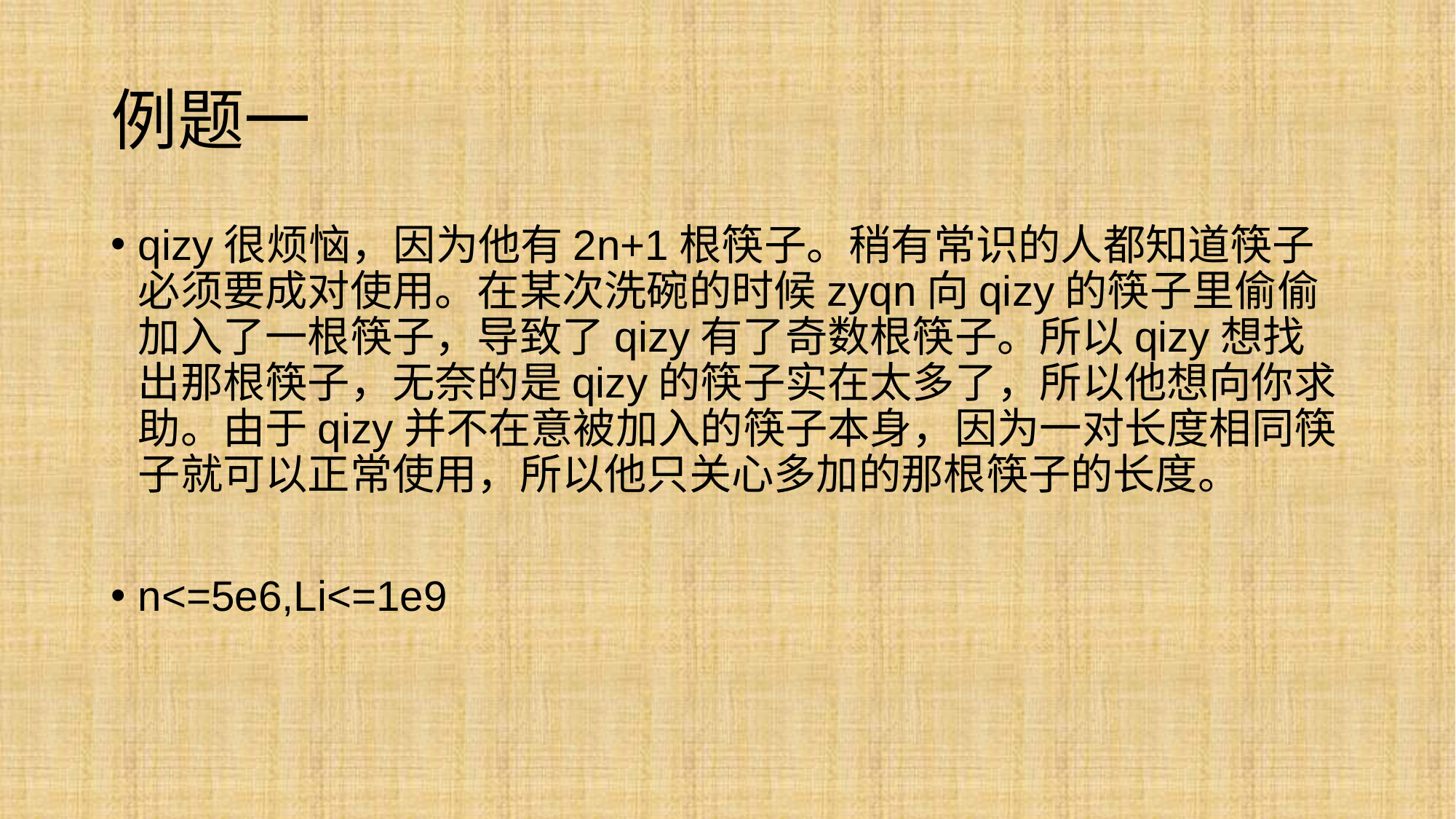

# 例题一
qizy很烦恼，因为他有2n+1根筷子。稍有常识的人都知道筷子必须要成对使用。在某次洗碗的时候zyqn向qizy的筷子里偷偷加入了一根筷子，导致了qizy有了奇数根筷子。所以qizy想找出那根筷子，无奈的是qizy的筷子实在太多了，所以他想向你求助。由于qizy并不在意被加入的筷子本身，因为一对长度相同筷子就可以正常使用，所以他只关心多加的那根筷子的长度。

n<=5e6,Li<=1e9